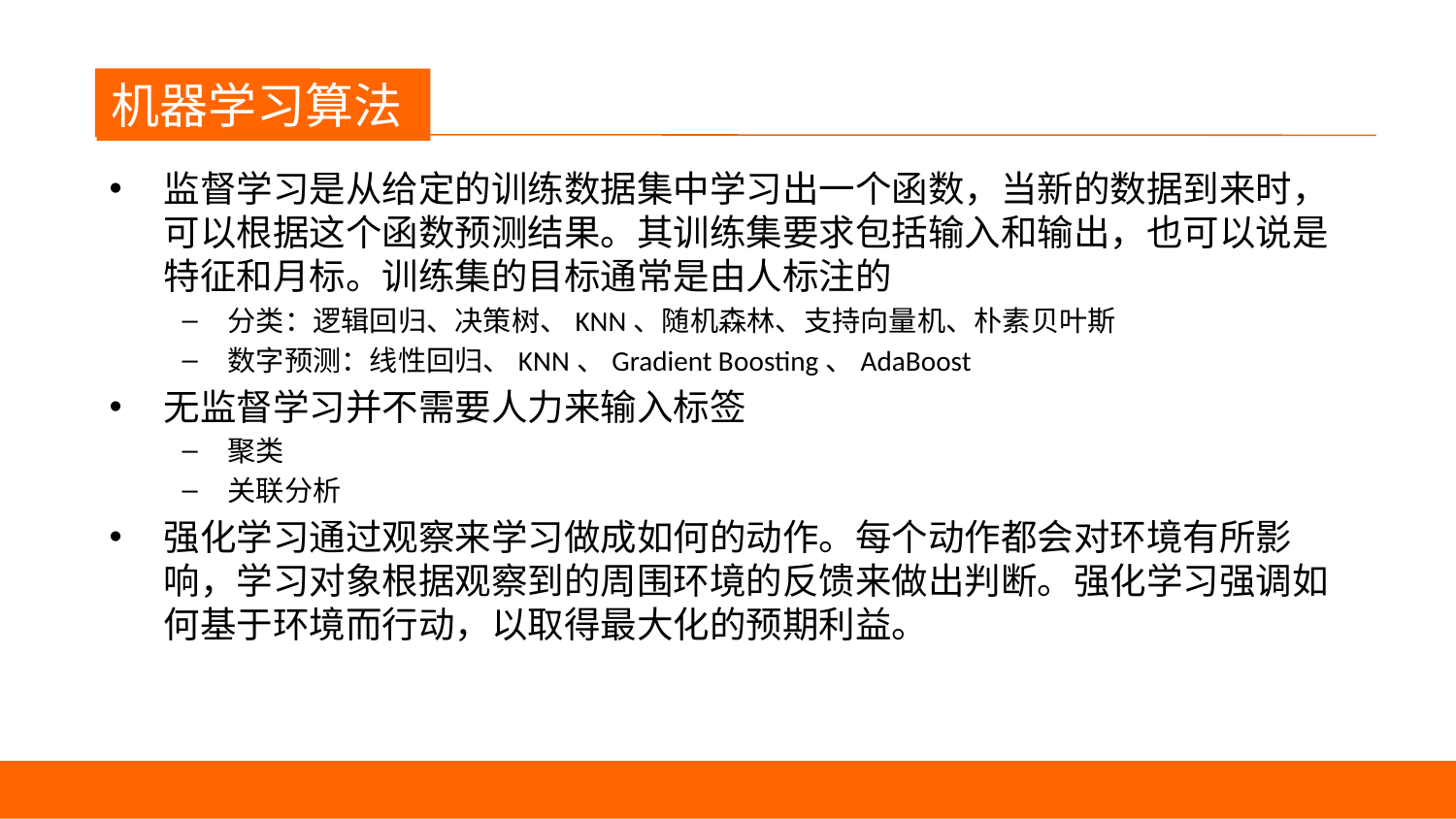

机器学习算法
监督学习是从给定的训练数据集中学习出一个函数，当新的数据到来时，可以根据这个函数预测结果。其训练集要求包括输入和输出，也可以说是特征和月标。训练集的目标通常是由人标注的
分类：逻辑回归、决策树、KNN、随机森林、支持向量机、朴素贝叶斯
数字预测：线性回归、KNN、Gradient Boosting、AdaBoost
无监督学习并不需要人力来输入标签
聚类
关联分析
强化学习通过观察来学习做成如何的动作。每个动作都会对环境有所影响，学习对象根据观察到的周围环境的反馈来做出判断。强化学习强调如何基于环境而行动，以取得最大化的预期利益。